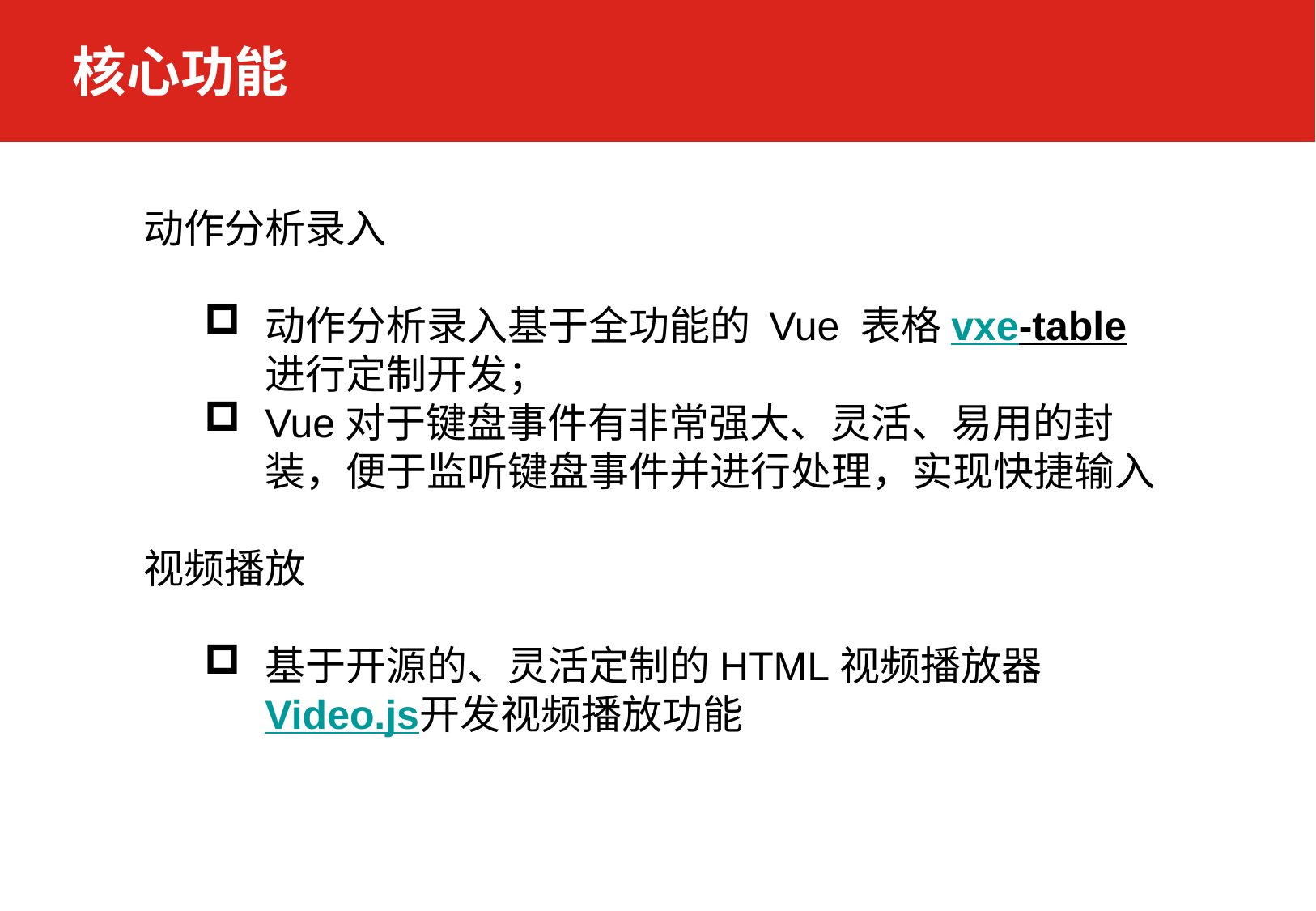

核心功能
动作分析录入

动作分析录入基于全功能的 Vue 表格vxe-table进行定制开发；
Vue对于键盘事件有非常强大、灵活、易用的封装，便于监听键盘事件并进行处理，实现快捷输入

视频播放

基于开源的、灵活定制的HTML视频播放器Video.js开发视频播放功能